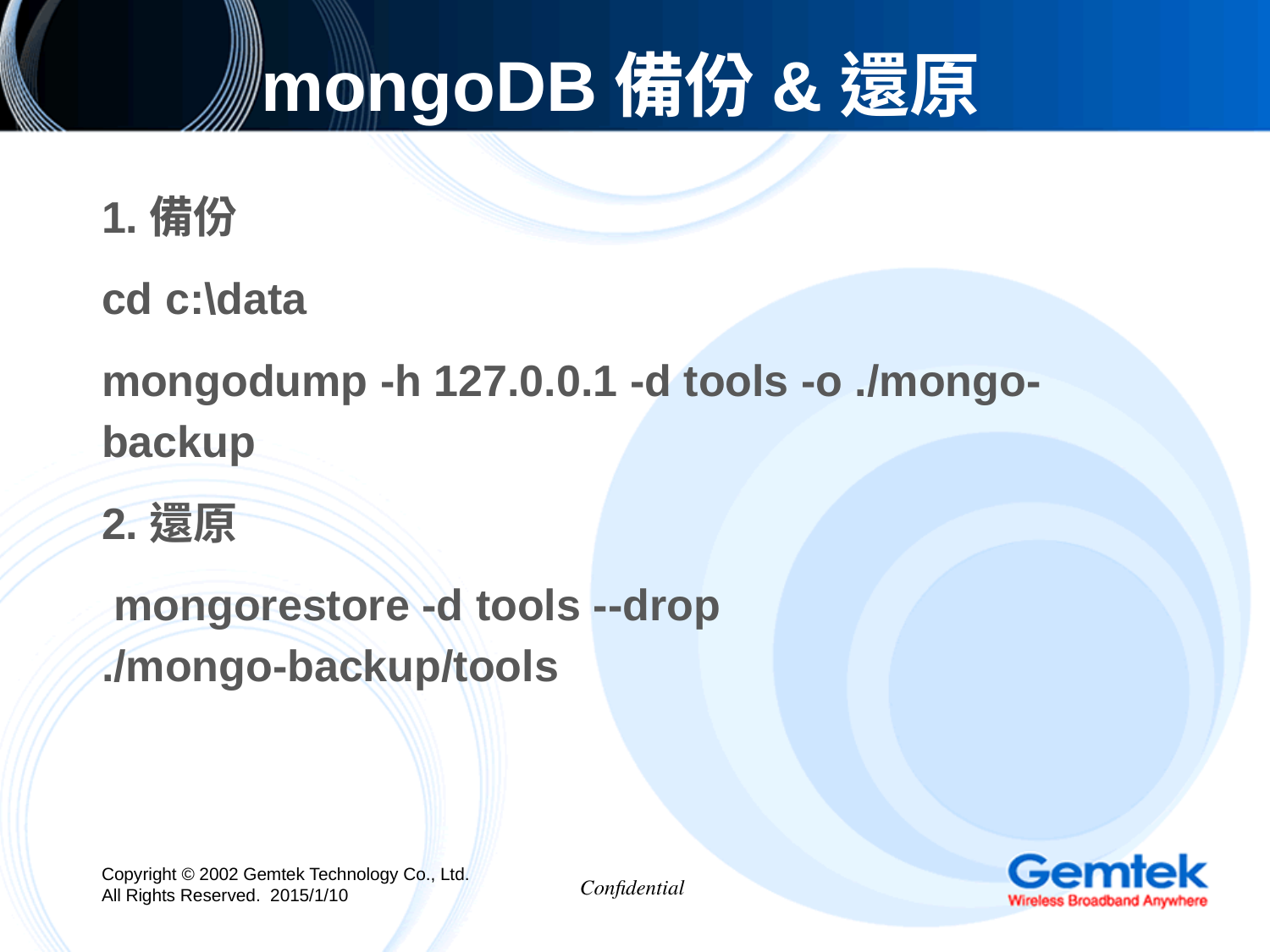

# mongoDB備份&還原
1.備份
cd c:\data
mongodump -h 127.0.0.1 -d tools -o ./mongo-backup
2.還原
 mongorestore -d tools --drop ./mongo-backup/tools